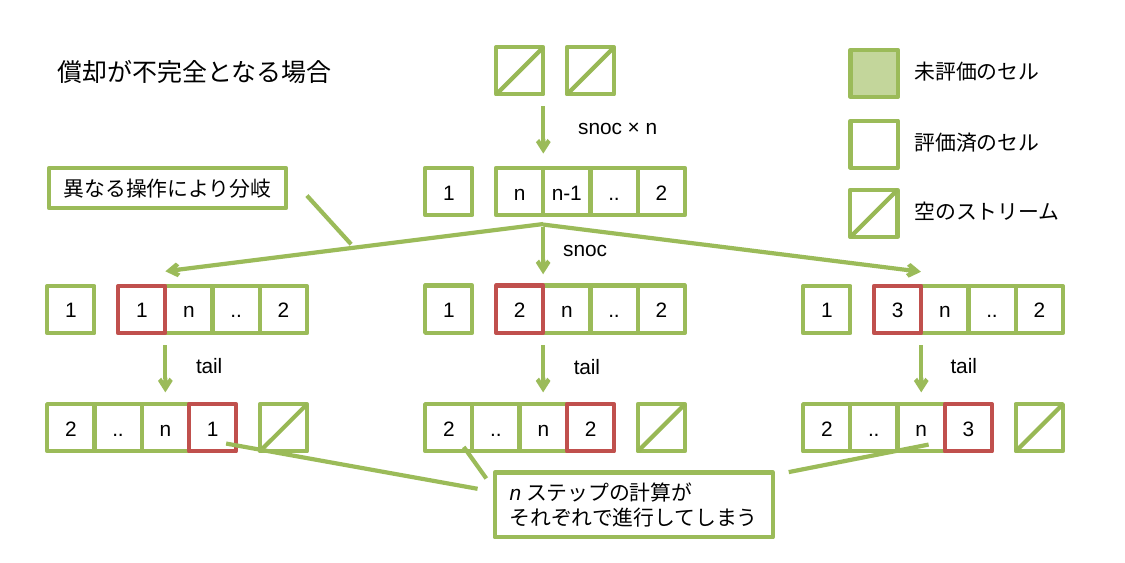

償却が不完全となる場合

未評価のセル
snoc × n

評価済のセル
異なる操作により分岐
1
n
n-1
..
2

空のストリーム
snoc
1
2
n
..
2
1
1
n
..
2
1
3
n
..
2
tail
tail
tail
2
..
n
1

2
..
n
2

2
..
n
3

nステップの計算が
それぞれで進行してしまう